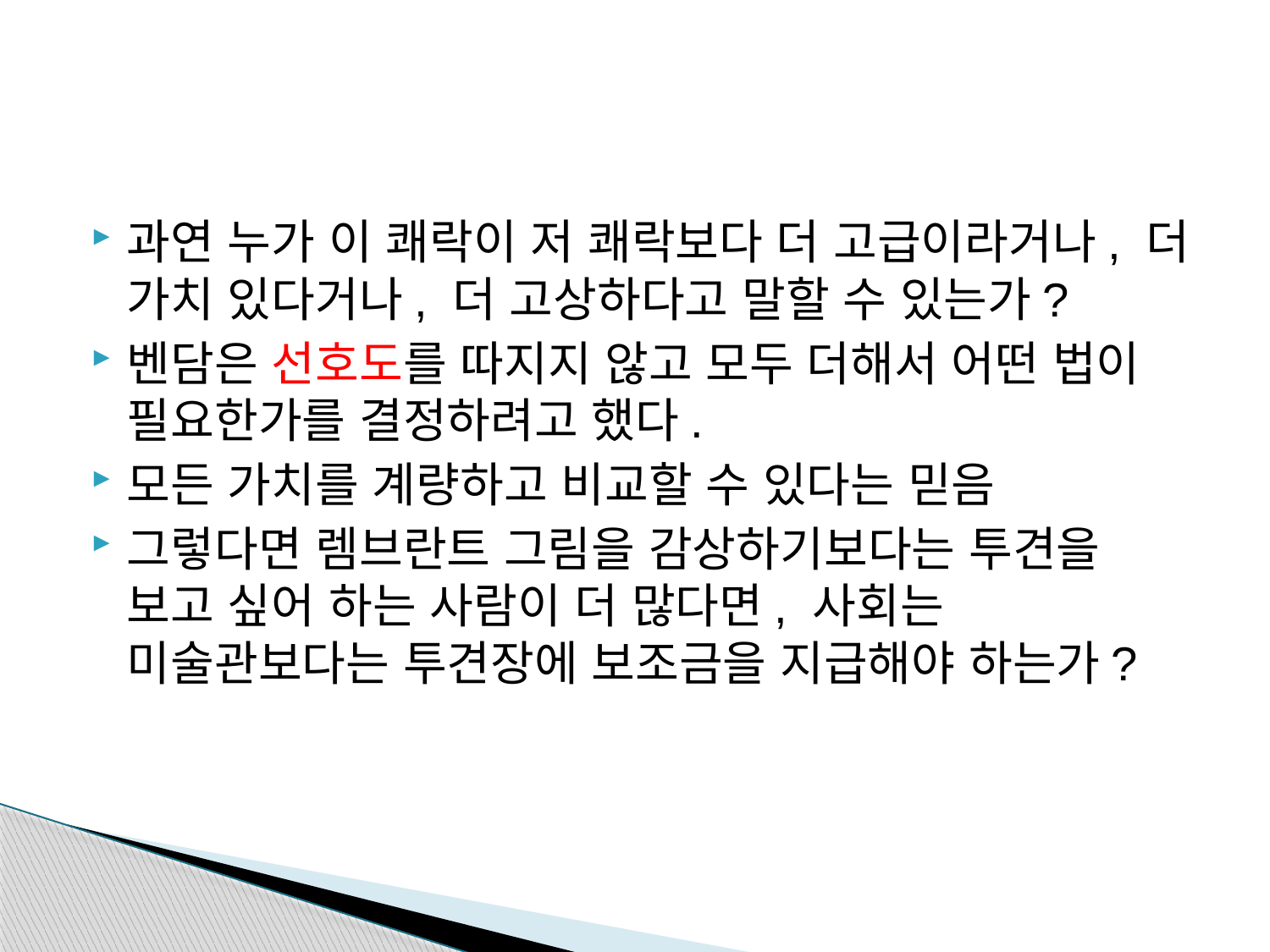

#
과연 누가 이 쾌락이 저 쾌락보다 더 고급이라거나, 더 가치 있다거나, 더 고상하다고 말할 수 있는가?
벤담은 선호도를 따지지 않고 모두 더해서 어떤 법이 필요한가를 결정하려고 했다.
모든 가치를 계량하고 비교할 수 있다는 믿음
그렇다면 렘브란트 그림을 감상하기보다는 투견을 보고 싶어 하는 사람이 더 많다면, 사회는 미술관보다는 투견장에 보조금을 지급해야 하는가?